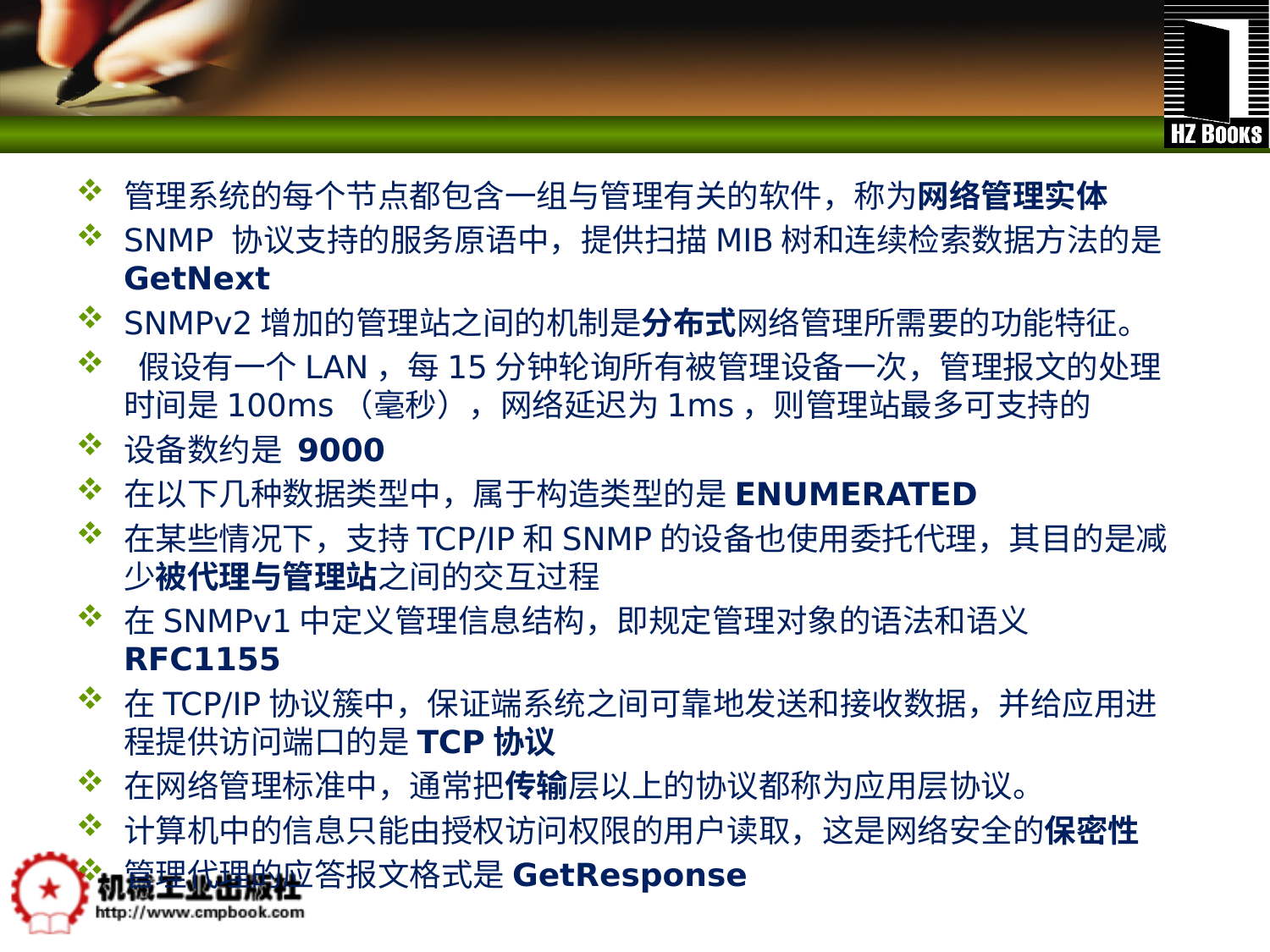

#
管理系统的每个节点都包含一组与管理有关的软件，称为网络管理实体
SNMP 协议支持的服务原语中，提供扫描MIB树和连续检索数据方法的是 GetNext
SNMPv2增加的管理站之间的机制是分布式网络管理所需要的功能特征。
 假设有一个LAN，每15分钟轮询所有被管理设备一次，管理报文的处理时间是100ms（毫秒），网络延迟为1ms，则管理站最多可支持的
设备数约是 9000
在以下几种数据类型中，属于构造类型的是ENUMERATED
在某些情况下，支持TCP/IP和SNMP的设备也使用委托代理，其目的是减少被代理与管理站之间的交互过程
在SNMPv1中定义管理信息结构，即规定管理对象的语法和语义RFC1155
在TCP/IP协议簇中，保证端系统之间可靠地发送和接收数据，并给应用进程提供访问端口的是TCP协议
在网络管理标准中，通常把传输层以上的协议都称为应用层协议。
计算机中的信息只能由授权访问权限的用户读取，这是网络安全的保密性
管理代理的应答报文格式是GetResponse